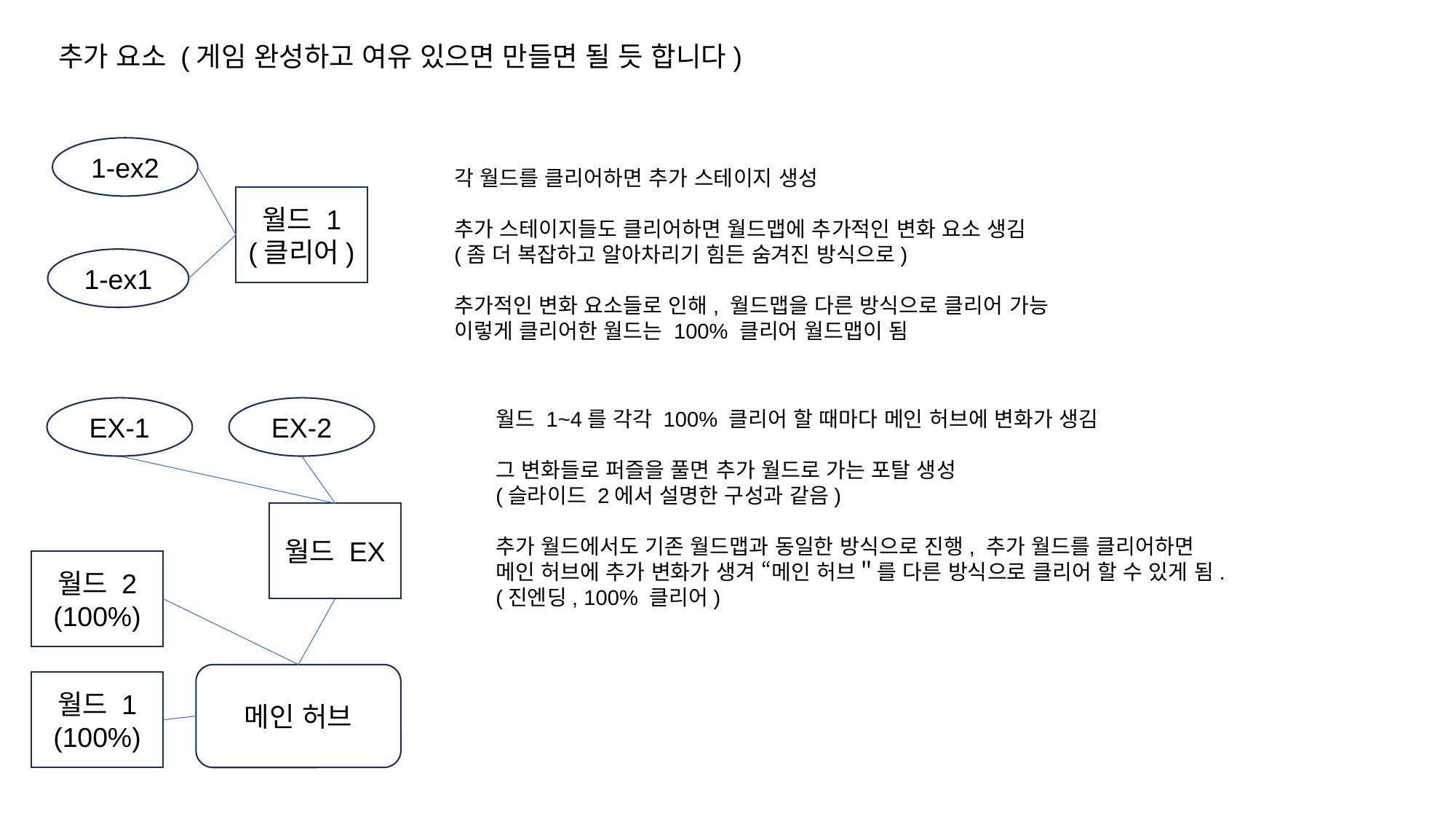

추가 요소 (게임 완성하고 여유 있으면 만들면 될 듯 합니다)
1-ex2
각 월드를 클리어하면 추가 스테이지 생성

추가 스테이지들도 클리어하면 월드맵에 추가적인 변화 요소 생김
(좀 더 복잡하고 알아차리기 힘든 숨겨진 방식으로)

추가적인 변화 요소들로 인해, 월드맵을 다른 방식으로 클리어 가능
이렇게 클리어한 월드는 100% 클리어 월드맵이 됨
월드 1
(클리어)
1-ex1
EX-1
EX-2
월드 1~4를 각각 100% 클리어 할 때마다 메인 허브에 변화가 생김

그 변화들로 퍼즐을 풀면 추가 월드로 가는 포탈 생성
(슬라이드 2에서 설명한 구성과 같음)

추가 월드에서도 기존 월드맵과 동일한 방식으로 진행, 추가 월드를 클리어하면
메인 허브에 추가 변화가 생겨 “메인 허브＂를 다른 방식으로 클리어 할 수 있게 됨. (진엔딩, 100% 클리어)
월드 EX
월드 2
(100%)
메인 허브
월드 1
(100%)